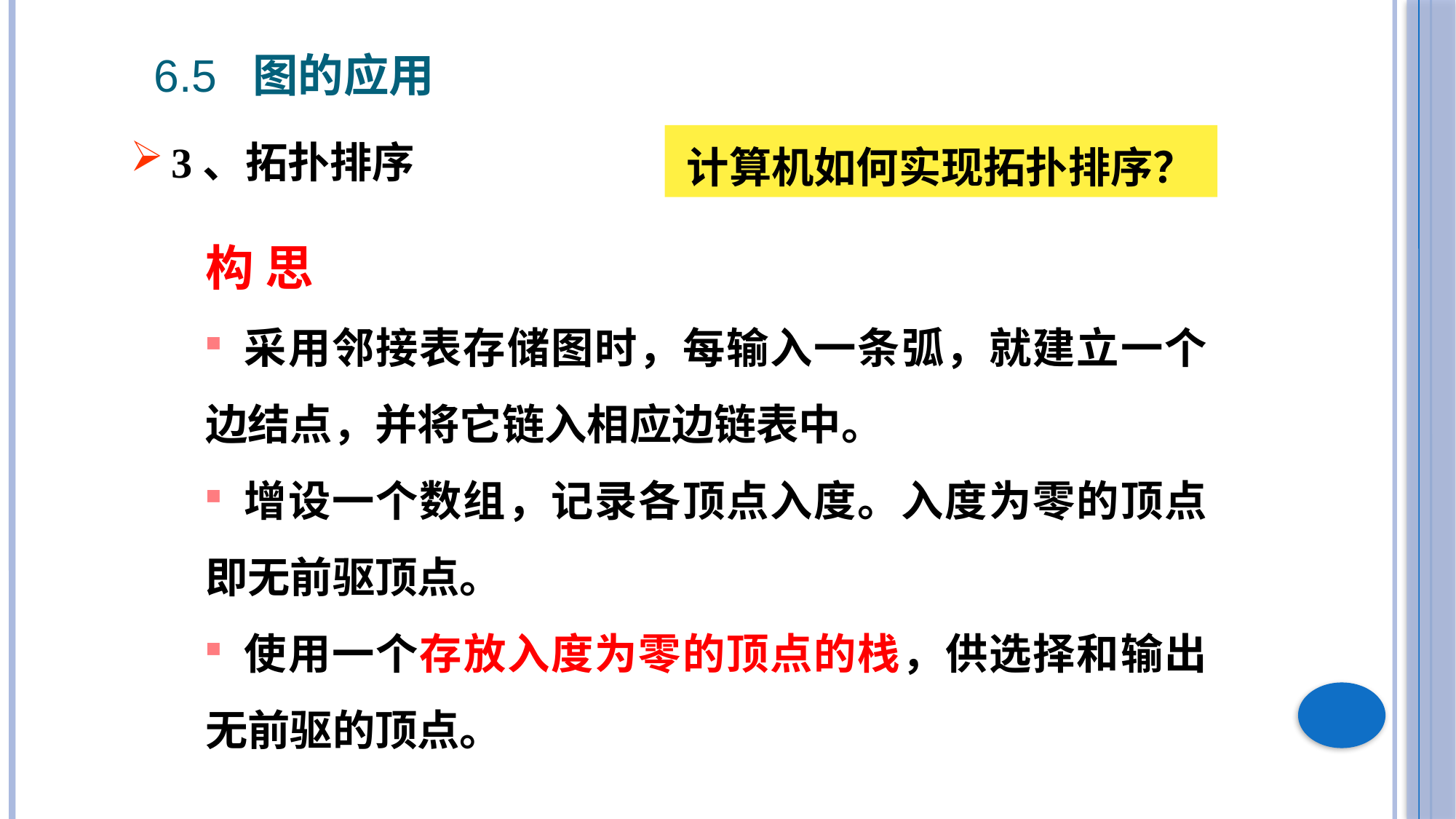

6.5  图的应用
3、拓扑排序

计算机如何实现拓扑排序？
构 思
 采用邻接表存储图时，每输入一条弧，就建立一个边结点，并将它链入相应边链表中。
 增设一个数组，记录各顶点入度。入度为零的顶点即无前驱顶点。
 使用一个存放入度为零的顶点的栈，供选择和输出无前驱的顶点。